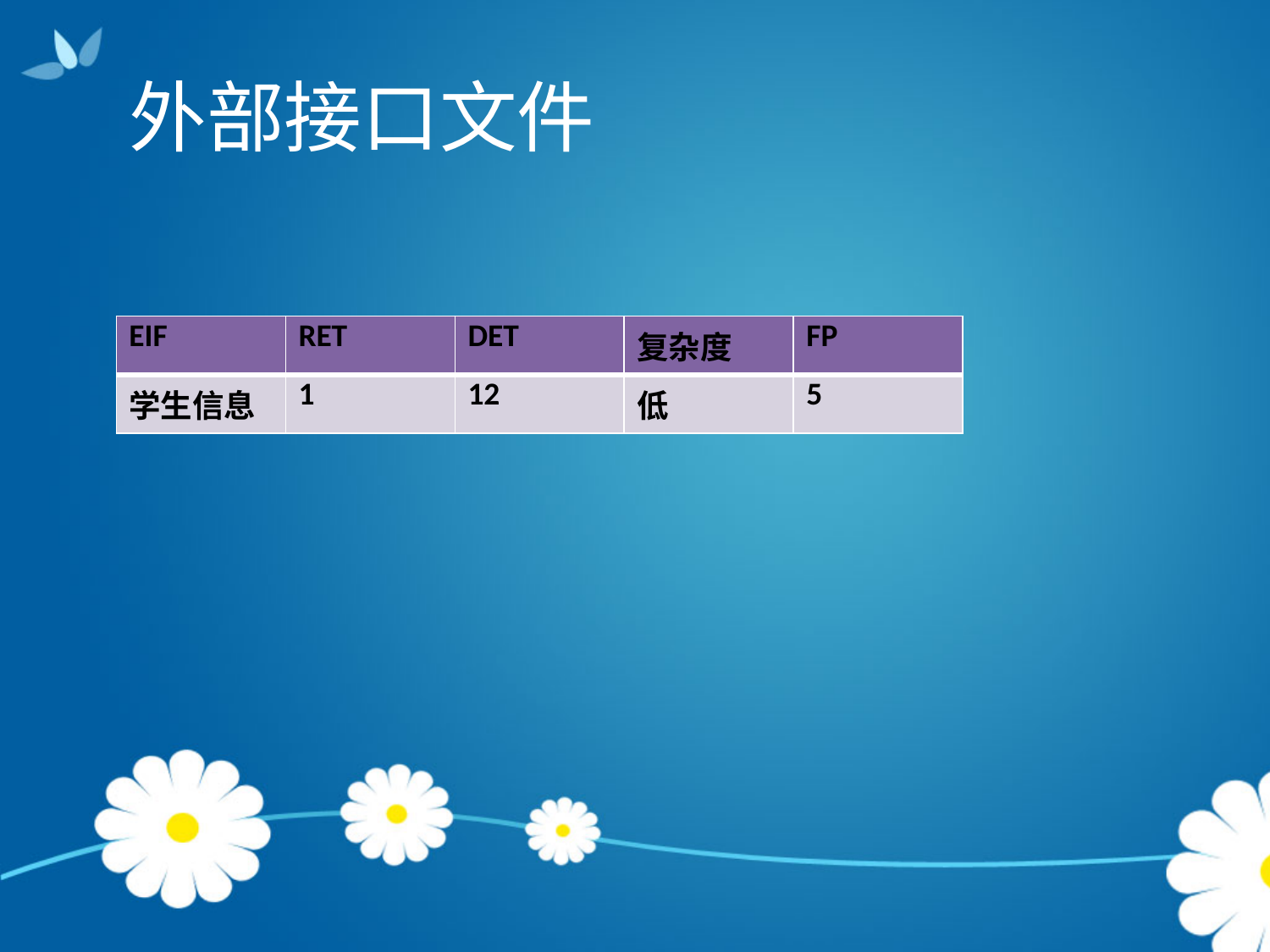

# 外部接口文件
| EIF | RET | DET | 复杂度 | FP |
| --- | --- | --- | --- | --- |
| 学生信息 | 1 | 12 | 低 | 5 |